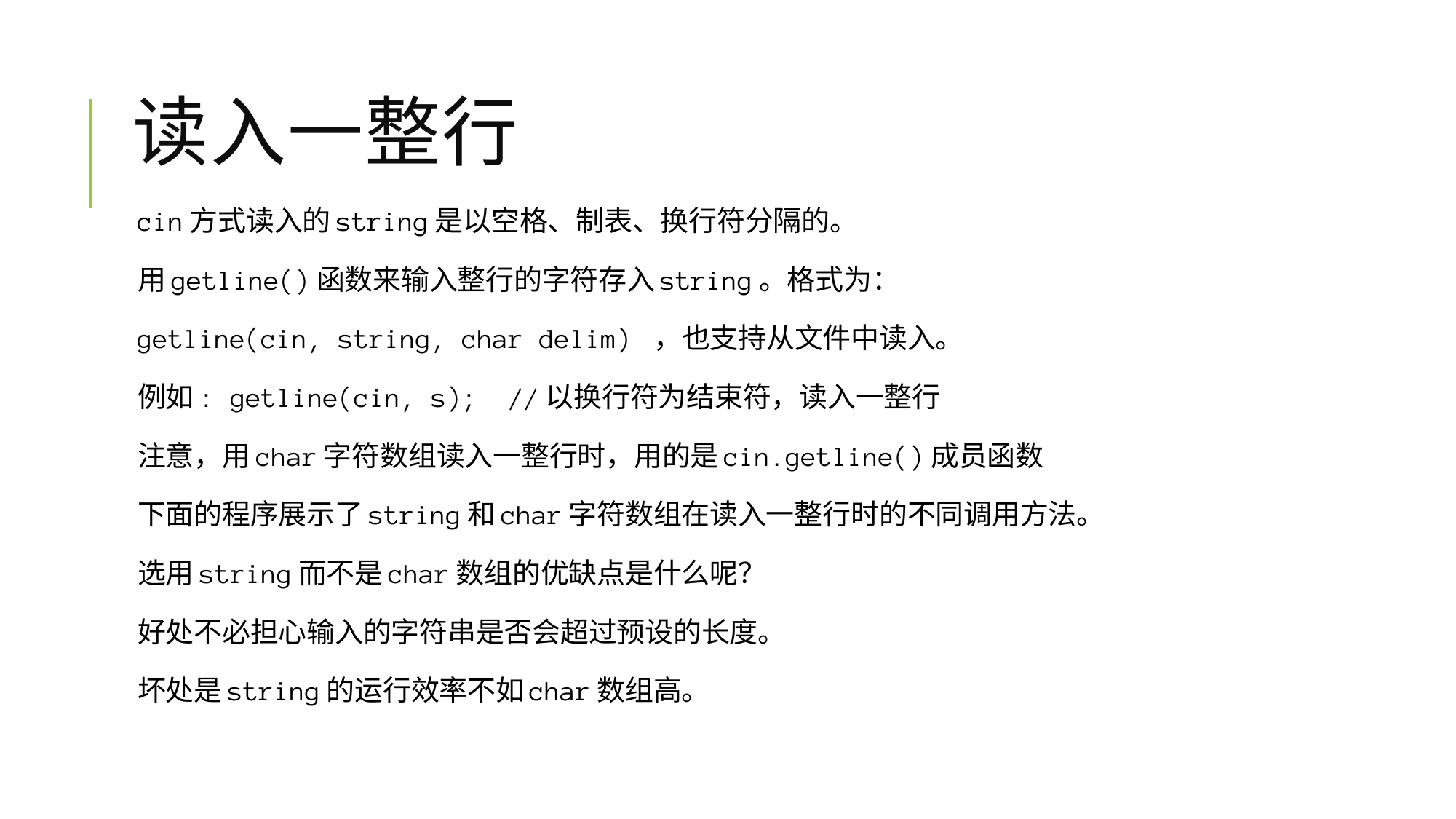

# 读入一整行
cin方式读入的string是以空格、制表、换行符分隔的。
用getline()函数来输入整行的字符存入string。格式为：
getline(cin, string, char delim) ，也支持从文件中读入。
例如: getline(cin, s);  //以换行符为结束符，读入一整行
注意，用char字符数组读入一整行时，用的是cin.getline()成员函数
下面的程序展示了string和char字符数组在读入一整行时的不同调用方法。
选用string而不是char数组的优缺点是什么呢？
好处不必担心输入的字符串是否会超过预设的长度。
坏处是string的运行效率不如char数组高。